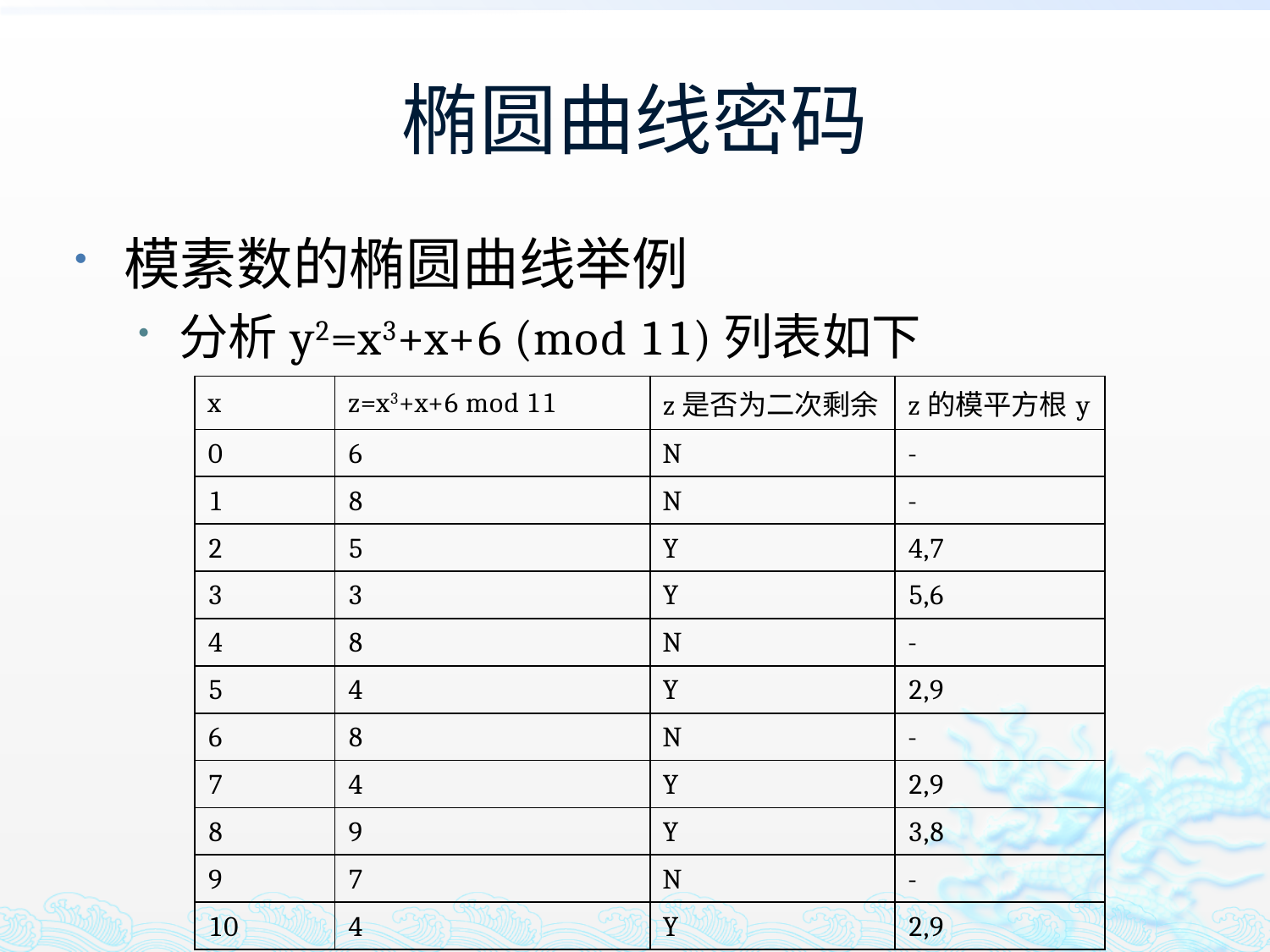

# 椭圆曲线密码
模素数的椭圆曲线举例
分析y2=x3+x+6 (mod 11)列表如下
| x | z=x3+x+6 mod 11 | z是否为二次剩余 | z的模平方根y |
| --- | --- | --- | --- |
| 0 | 6 | N | - |
| 1 | 8 | N | - |
| 2 | 5 | Y | 4,7 |
| 3 | 3 | Y | 5,6 |
| 4 | 8 | N | - |
| 5 | 4 | Y | 2,9 |
| 6 | 8 | N | - |
| 7 | 4 | Y | 2,9 |
| 8 | 9 | Y | 3,8 |
| 9 | 7 | N | - |
| 10 | 4 | Y | 2,9 |